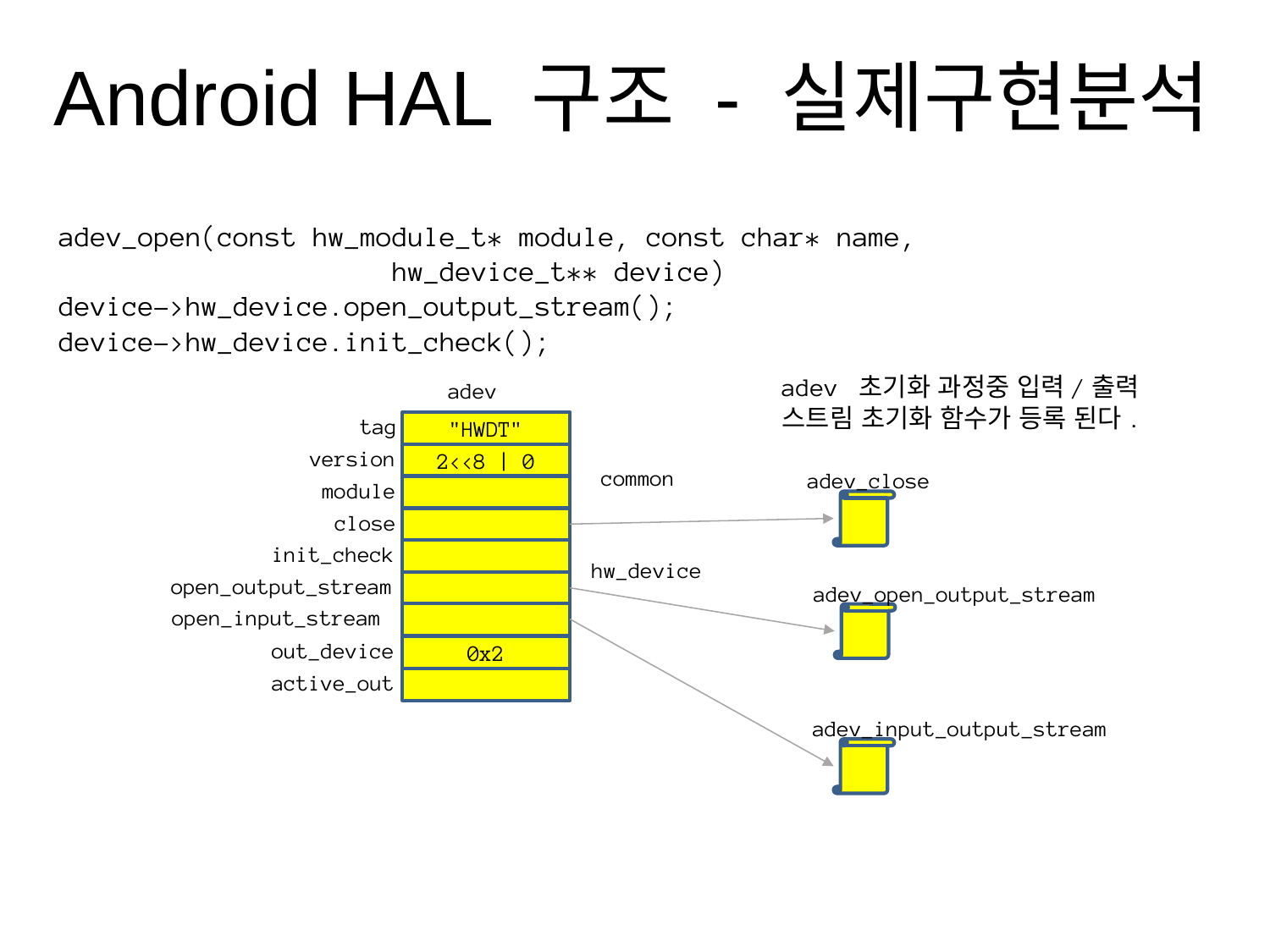

# Android HAL 구조 - 실제구현분석
adev_open(const hw_module_t* module, const char* name,
                     hw_device_t** device)
device->hw_device.open_output_stream();
device->hw_device.init_check();
adev 초기화 과정중 입력/출력
스트림 초기화 함수가 등록 된다.
adev
tag
"HWDT"
version
2<<8 | 0
common
adev_close
module

close

init_check

hw_device
open_output_stream

adev_open_output_stream
open_input_stream

out_device
0x2
active_out

adev_input_output_stream